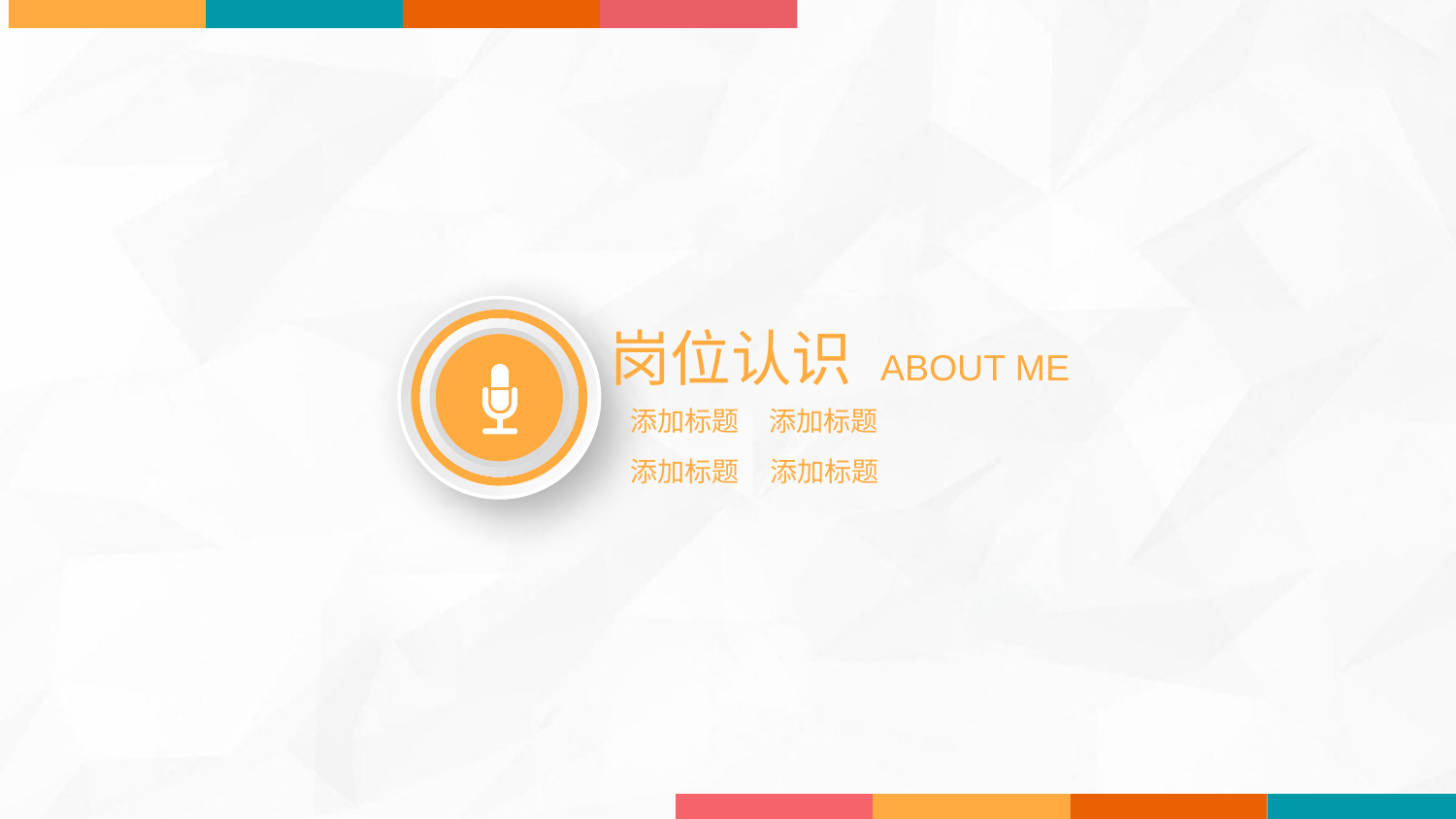

岗位认识 ABOUT ME
添加标题
添加标题
添加标题
添加标题